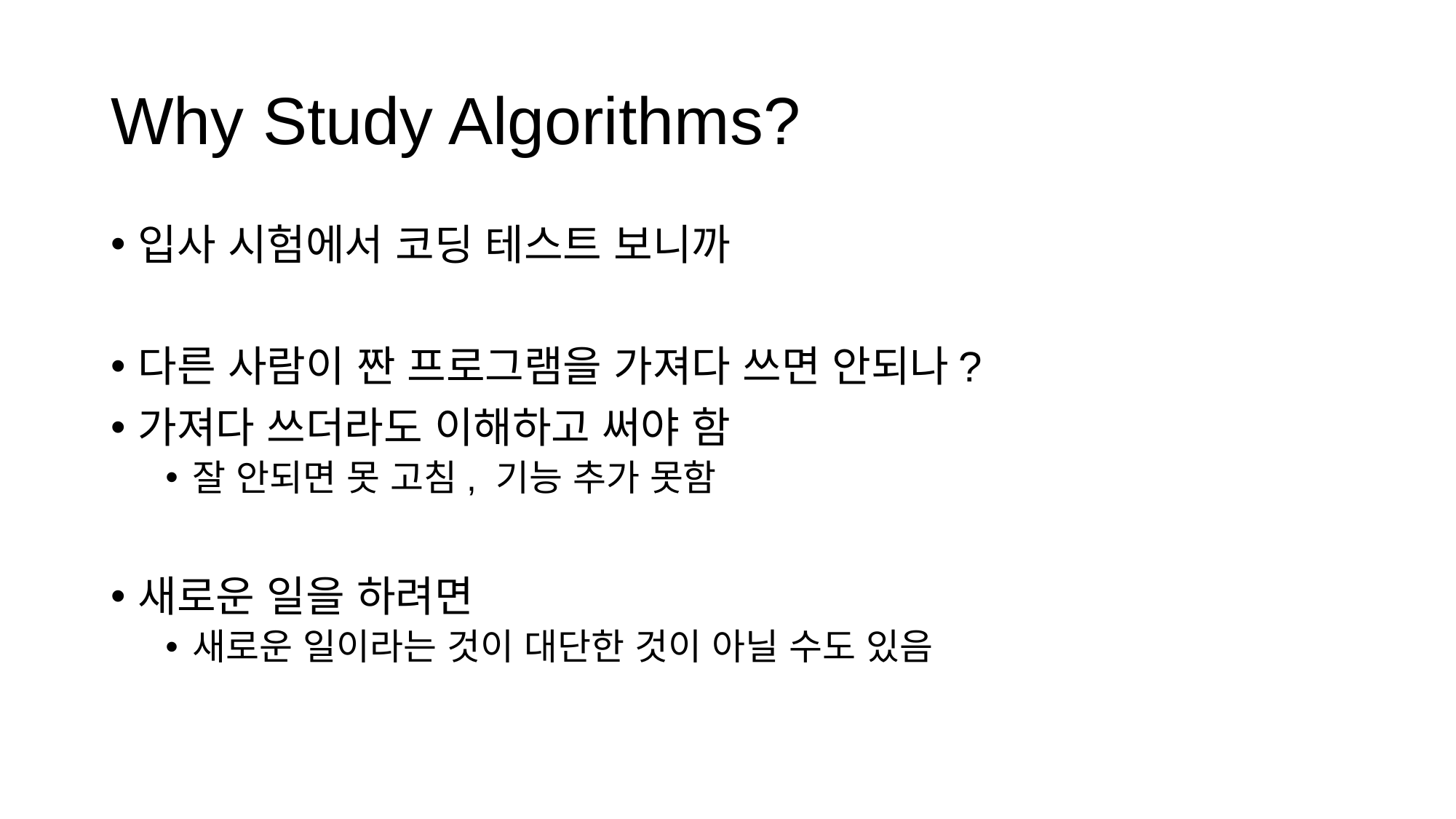

# Why Study Algorithms?
입사 시험에서 코딩 테스트 보니까

다른 사람이 짠 프로그램을 가져다 쓰면 안되나?
가져다 쓰더라도 이해하고 써야 함
잘 안되면 못 고침, 기능 추가 못함

새로운 일을 하려면
새로운 일이라는 것이 대단한 것이 아닐 수도 있음